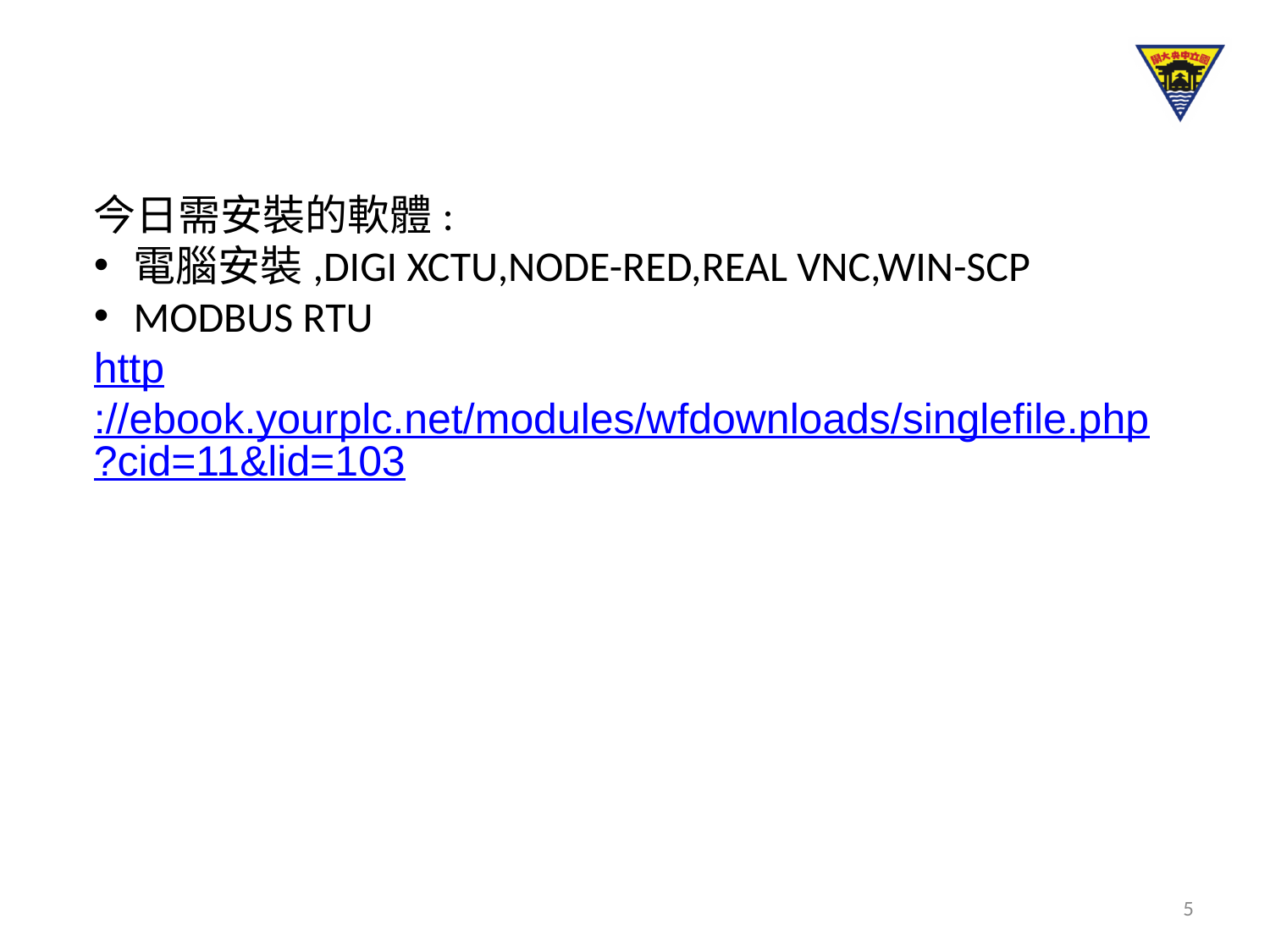

今日需安裝的軟體:
電腦安裝,DIGI XCTU,NODE-RED,REAL VNC,WIN-SCP
MODBUS RTU
http://ebook.yourplc.net/modules/wfdownloads/singlefile.php?cid=11&lid=103

5